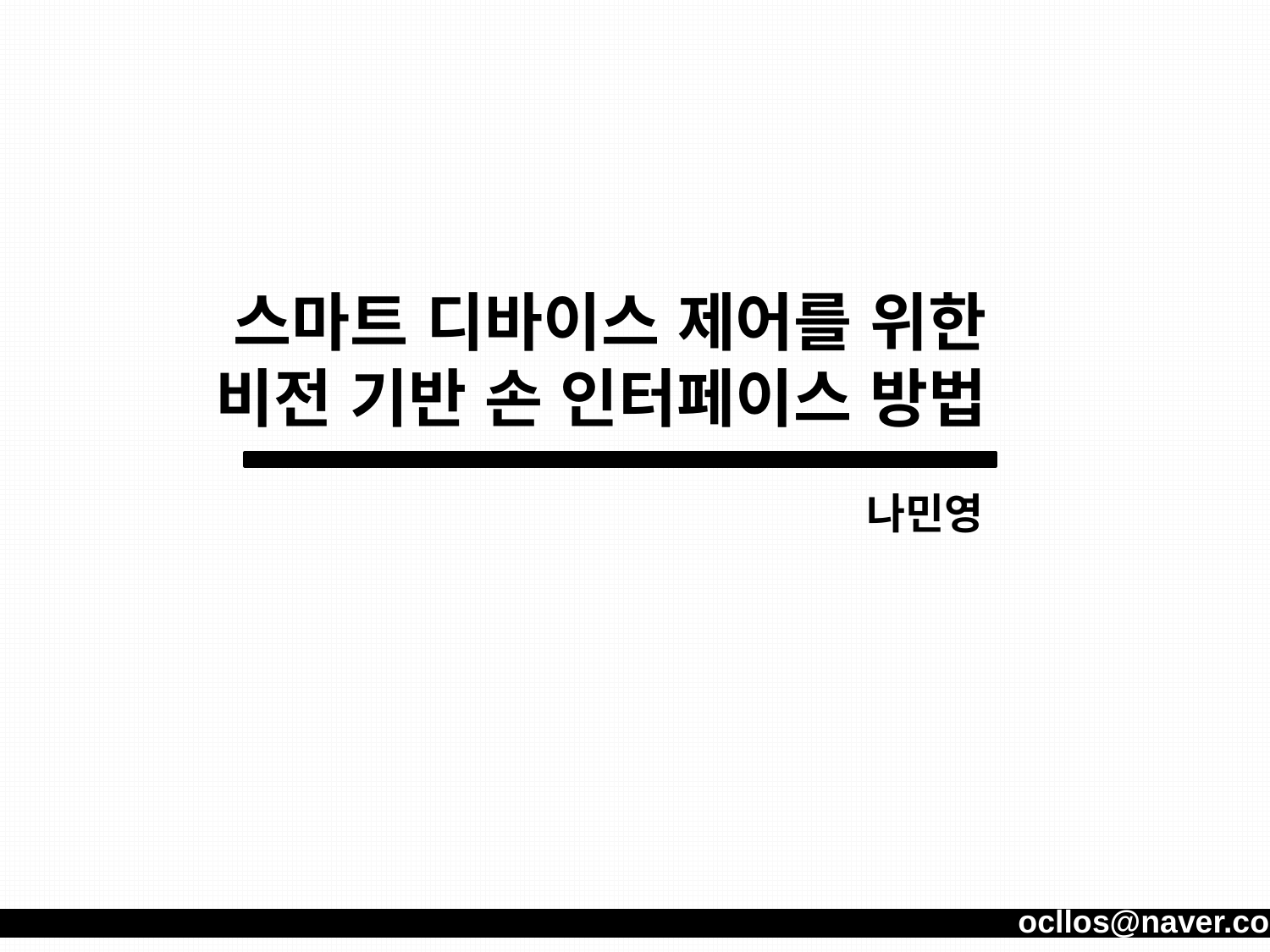

스마트 디바이스 제어를 위한
비전 기반 손 인터페이스 방법

나민영
ocllos@naver.com